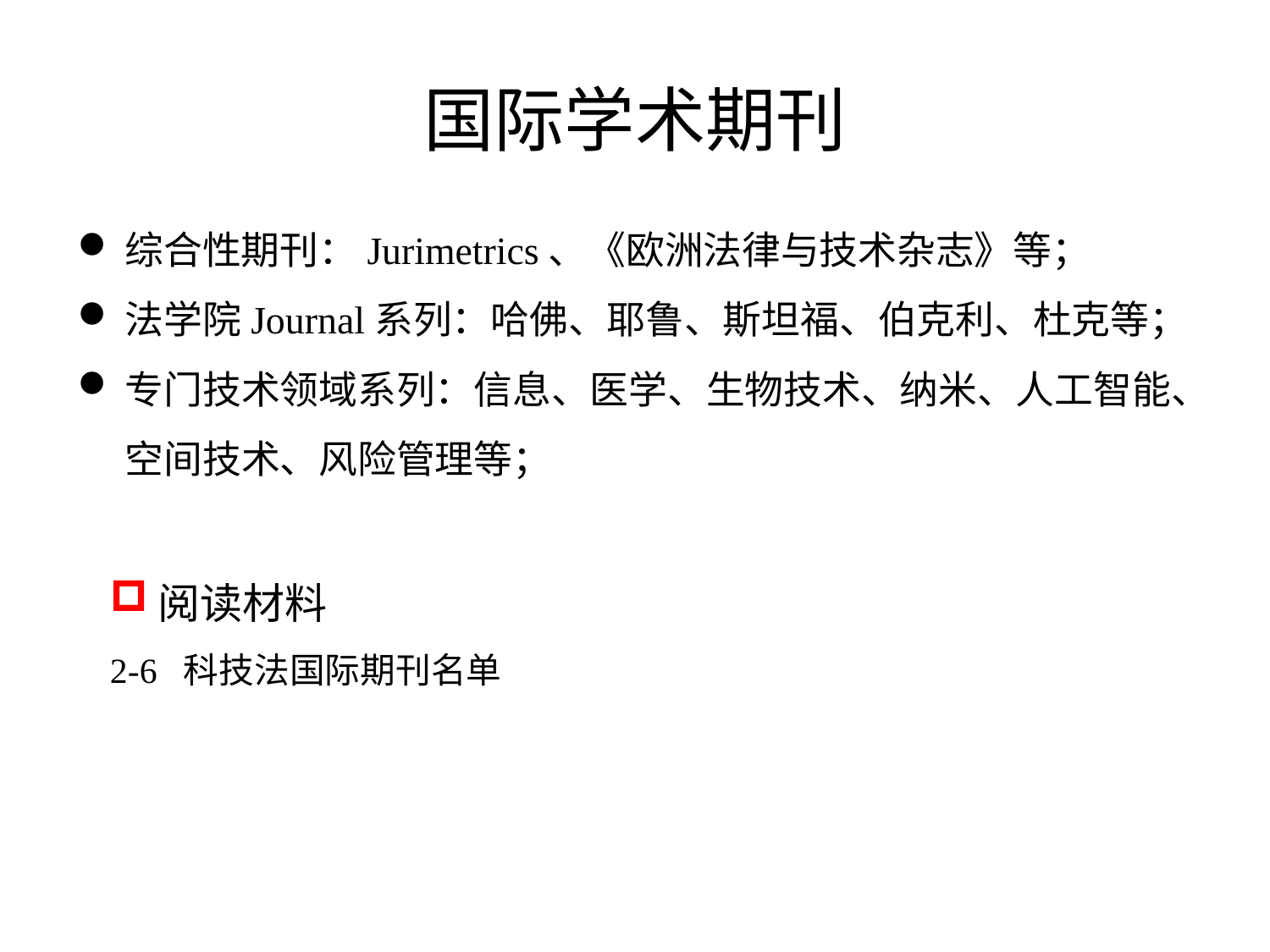

# 国际学术期刊
综合性期刊：Jurimetrics、《欧洲法律与技术杂志》等；
法学院Journal系列：哈佛、耶鲁、斯坦福、伯克利、杜克等；
专门技术领域系列：信息、医学、生物技术、纳米、人工智能、空间技术、风险管理等；

阅读材料
2-6  科技法国际期刊名单